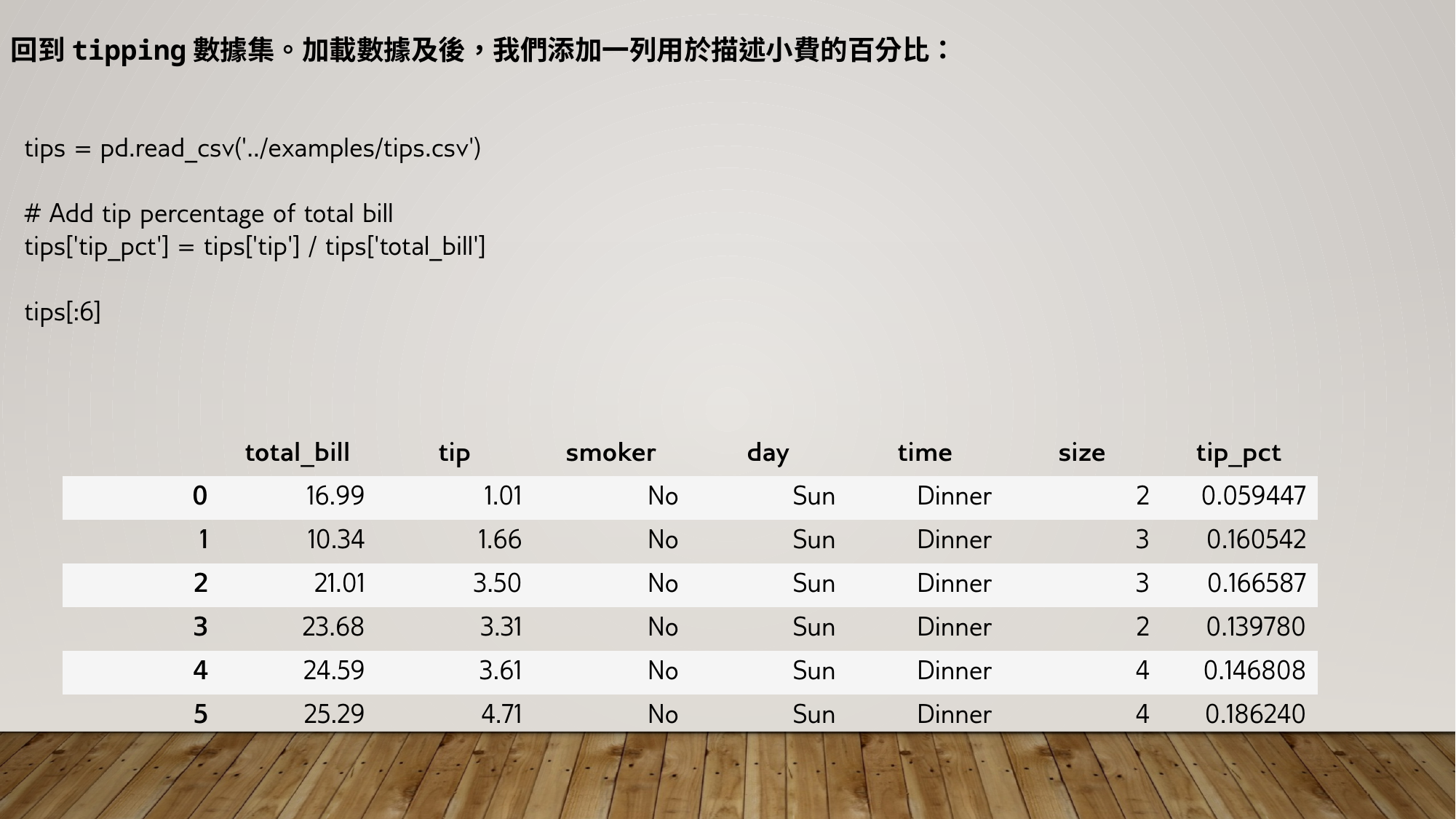

回到tipping數據集。加載數據及後，我們添加一列用於描述小費的百分比：
tips = pd.read_csv('../examples/tips.csv')

# Add tip percentage of total bill
tips['tip_pct'] = tips['tip'] / tips['total_bill']

tips[:6]
|  | total\_bill | tip | smoker | day | time | size | tip\_pct |
| --- | --- | --- | --- | --- | --- | --- | --- |
| 0 | 16.99 | 1.01 | No | Sun | Dinner | 2 | 0.059447 |
| 1 | 10.34 | 1.66 | No | Sun | Dinner | 3 | 0.160542 |
| 2 | 21.01 | 3.50 | No | Sun | Dinner | 3 | 0.166587 |
| 3 | 23.68 | 3.31 | No | Sun | Dinner | 2 | 0.139780 |
| 4 | 24.59 | 3.61 | No | Sun | Dinner | 4 | 0.146808 |
| 5 | 25.29 | 4.71 | No | Sun | Dinner | 4 | 0.186240 |